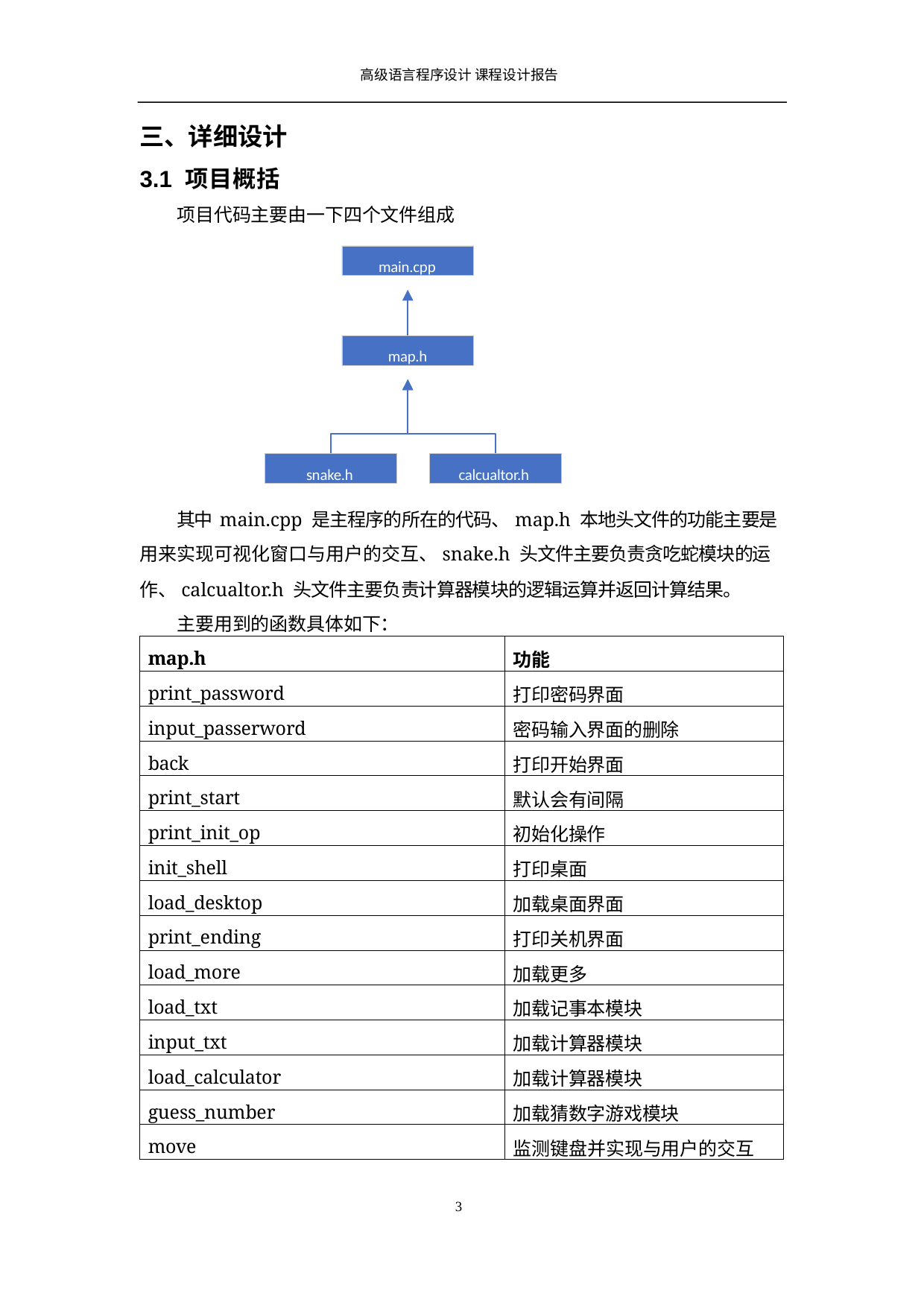

高级语言程序设计 课程设计报告

三、详细设计
3.1 项目概括
项目代码主要由一下四个文件组成
main.cpp

map.h

snake.h
calcualtor.h
其中 main.cpp 是主程序的所在的代码、map.h 本地头文件的功能主要是用来实现可视化窗口与用户的交互、snake.h 头文件主要负责贪吃蛇模块的运
作、calcualtor.h 头文件主要负责计算器模块的逻辑运算并返回计算结果。主要用到的函数具体如下：
| map.h | 功能 |
| --- | --- |
| print\_password | 打印密码界面 |
| input\_passerword | 密码输入界面的删除 |
| back | 打印开始界面 |
| print\_start | 默认会有间隔 |
| print\_init\_op | 初始化操作 |
| init\_shell | 打印桌面 |
| load\_desktop | 加载桌面界面 |
| print\_ending | 打印关机界面 |
| load\_more | 加载更多 |
| load\_txt | 加载记事本模块 |
| input\_txt | 加载计算器模块 |
| load\_calculator | 加载计算器模块 |
| guess\_number | 加载猜数字游戏模块 |
| move | 监测键盘并实现与用户的交互 |
3